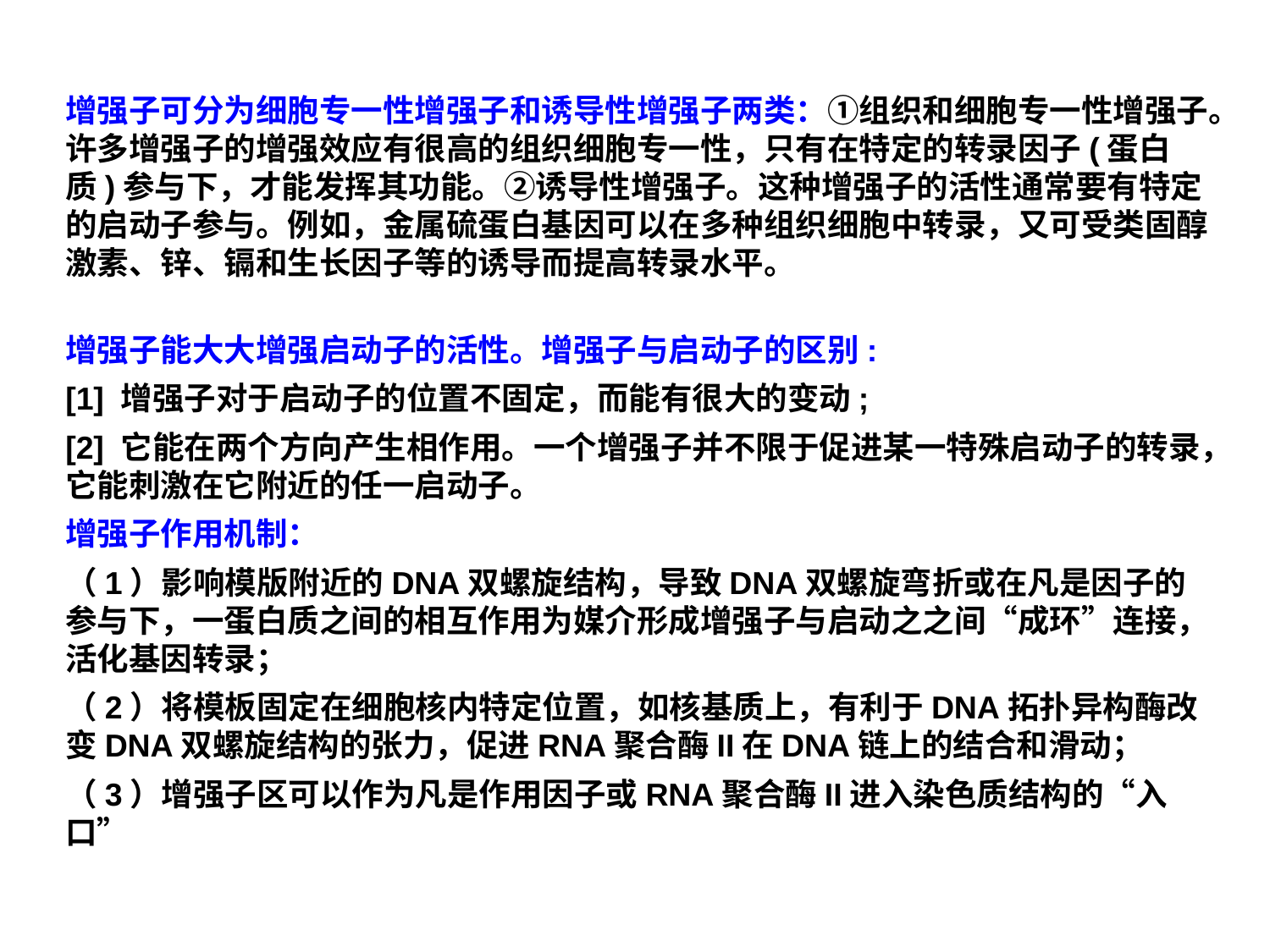

增强子可分为细胞专一性增强子和诱导性增强子两类：①组织和细胞专一性增强子。许多增强子的增强效应有很高的组织细胞专一性，只有在特定的转录因子(蛋白质)参与下，才能发挥其功能。②诱导性增强子。这种增强子的活性通常要有特定的启动子参与。例如，金属硫蛋白基因可以在多种组织细胞中转录，又可受类固醇激素、锌、镉和生长因子等的诱导而提高转录水平。
增强子能大大增强启动子的活性。增强子与启动子的区别:
[1] 增强子对于启动子的位置不固定，而能有很大的变动;
[2] 它能在两个方向产生相作用。一个增强子并不限于促进某一特殊启动子的转录，它能刺激在它附近的任一启动子。
增强子作用机制：
（1）影响模版附近的DNA双螺旋结构，导致DNA双螺旋弯折或在凡是因子的参与下，一蛋白质之间的相互作用为媒介形成增强子与启动之之间“成环”连接，活化基因转录；
（2）将模板固定在细胞核内特定位置，如核基质上，有利于DNA拓扑异构酶改变DNA双螺旋结构的张力，促进RNA聚合酶II在DNA链上的结合和滑动；
（3）增强子区可以作为凡是作用因子或RNA聚合酶II进入染色质结构的“入口”